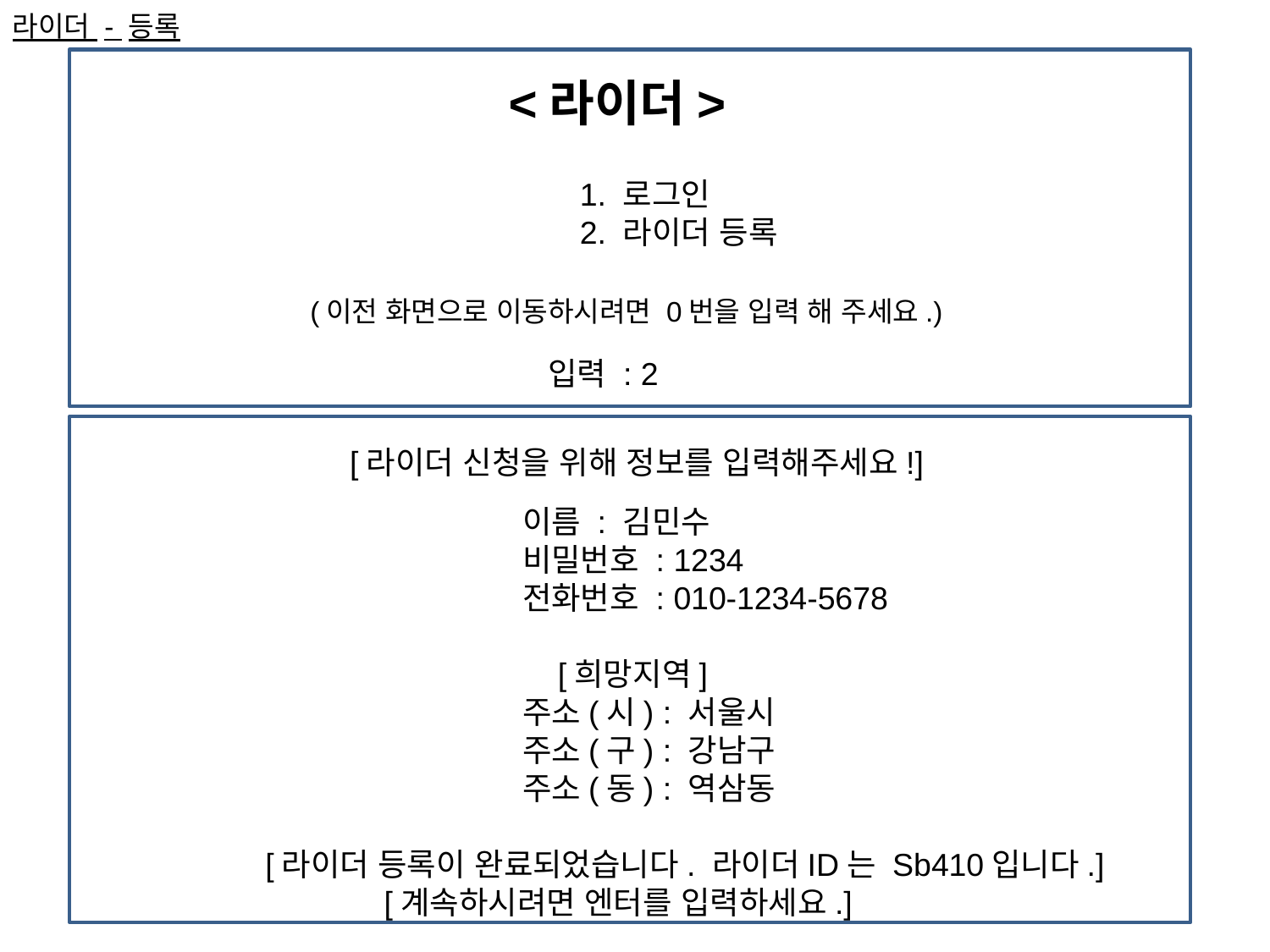

라이더 - 등록

<라이더>
				1. 로그인
				2. 라이더 등록
(이전 화면으로 이동하시려면 0번을 입력 해 주세요.)
입력 : 2

[라이더 신청을 위해 정보를 입력해주세요!]
			이름 : 김민수
			비밀번호 : 1234
			전화번호 : 010-1234-5678

			    [희망지역]
			주소(시) : 서울시
			주소(구) : 강남구
			주소(동) : 역삼동

     [라이더 등록이 완료되었습니다. 라이더ID는 Sb410입니다.]
	             [계속하시려면 엔터를 입력하세요.]